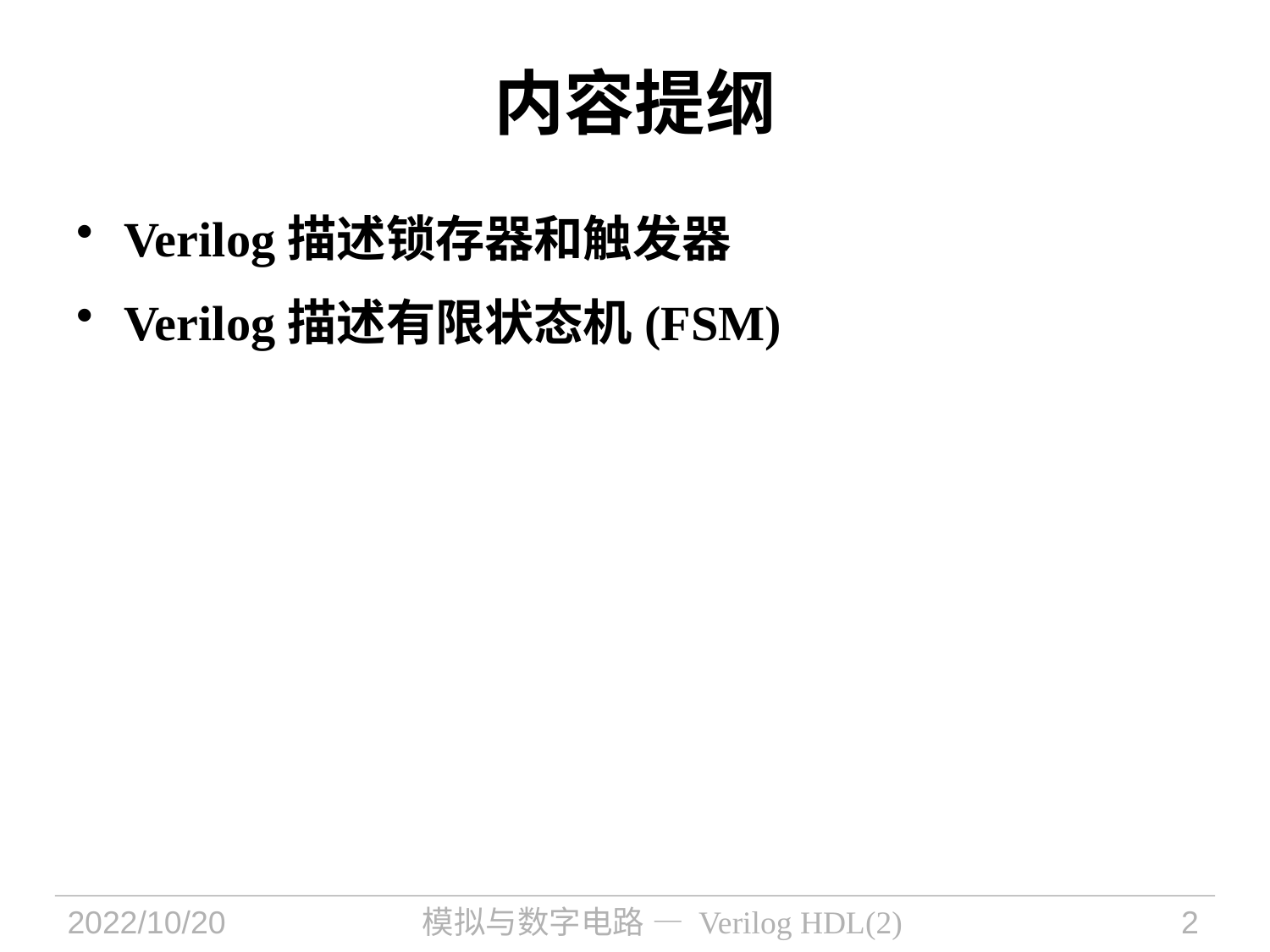

内容提纲
Verilog描述锁存器和触发器
Verilog描述有限状态机(FSM)
2022/10/20
模拟与数字电路 — Verilog HDL(2)
2